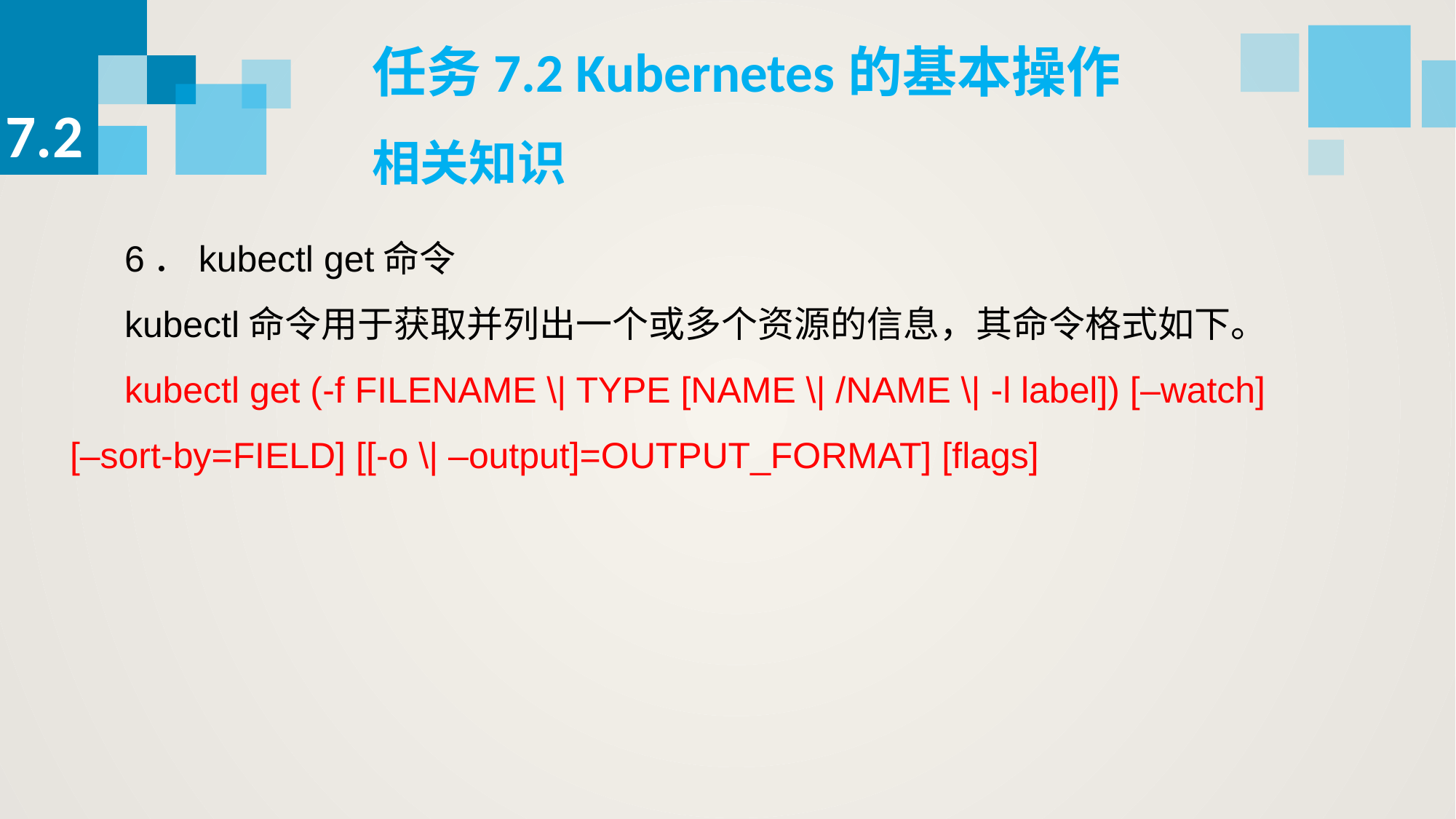

任务7.2 Kubernetes的基本操作
7.2
相关知识
6．kubectl get命令
kubectl命令用于获取并列出一个或多个资源的信息，其命令格式如下。
kubectl get (-f FILENAME \| TYPE [NAME \| /NAME \| -l label]) [–watch]
[–sort-by=FIELD] [[-o \| –output]=OUTPUT_FORMAT] [flags]